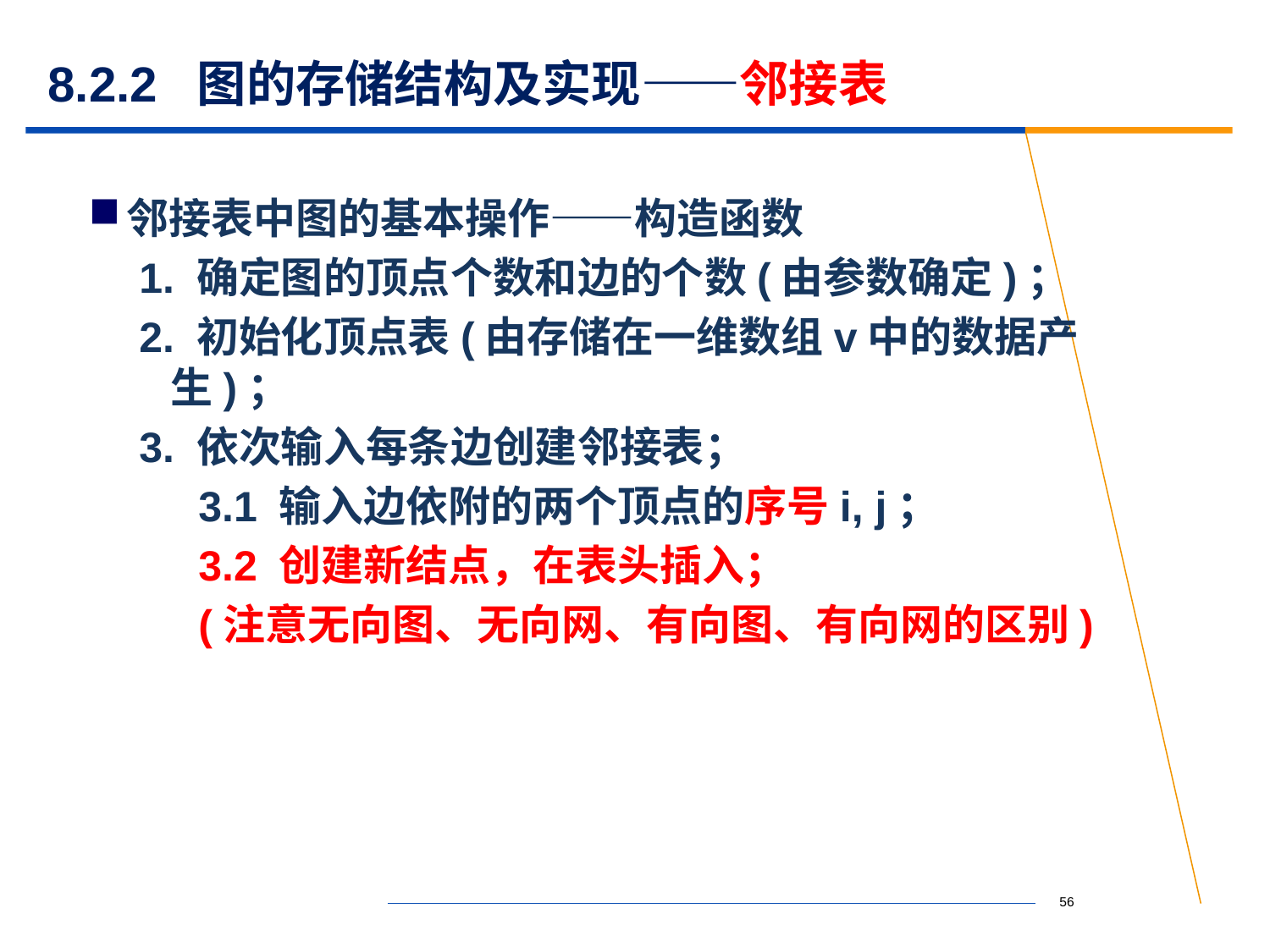

# 8.2.2  图的存储结构及实现——邻接表
邻接表中图的基本操作——构造函数
1. 确定图的顶点个数和边的个数(由参数确定)；
2. 初始化顶点表(由存储在一维数组v中的数据产生)；
3. 依次输入每条边创建邻接表；
     3.1 输入边依附的两个顶点的序号i, j；
     3.2 创建新结点，在表头插入；
     (注意无向图、无向网、有向图、有向网的区别)